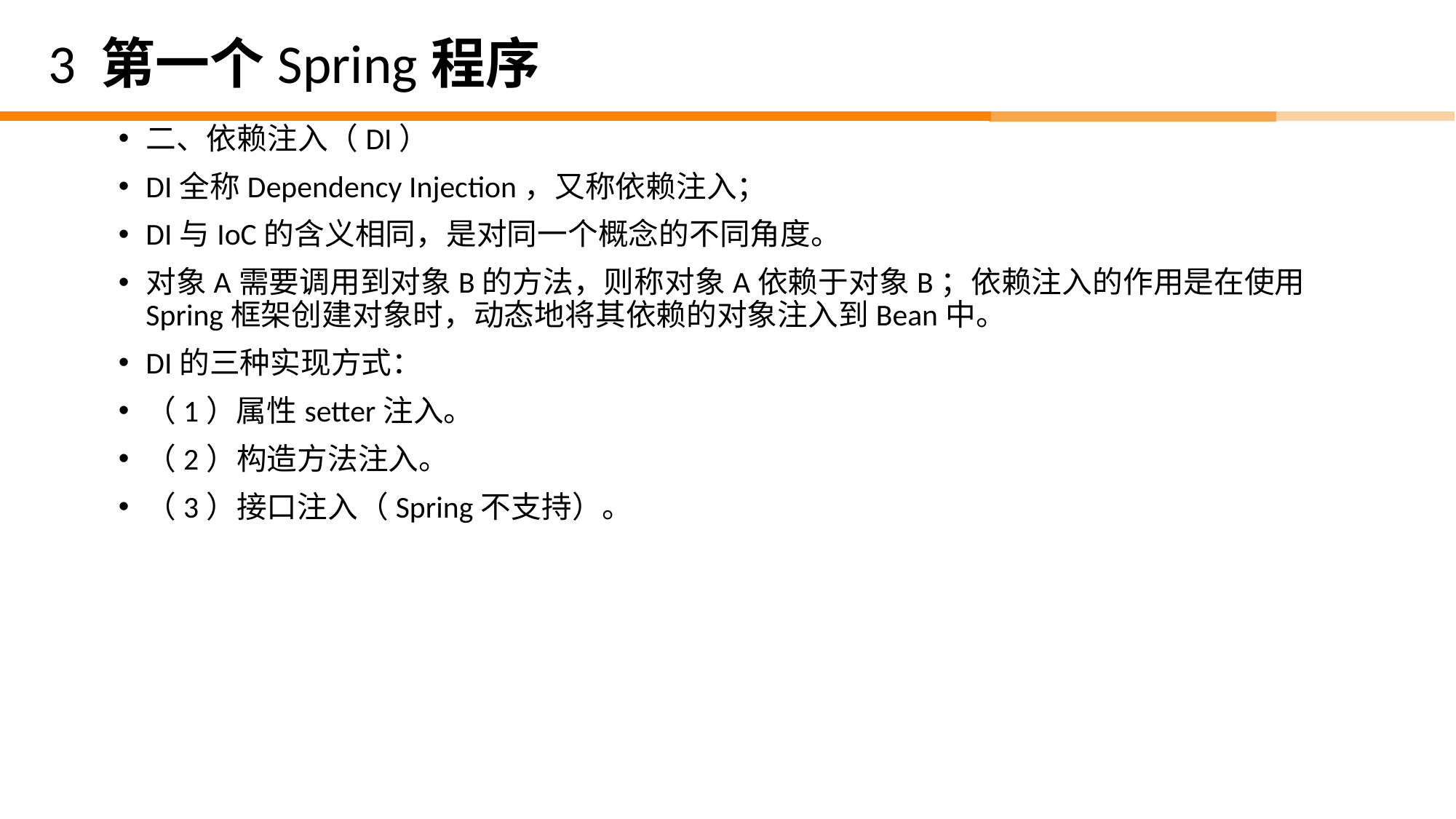

# 3 第一个Spring程序
二、依赖注入（DI）
DI全称Dependency Injection，又称依赖注入；
DI与IoC的含义相同，是对同一个概念的不同角度。
对象A需要调用到对象B的方法，则称对象A依赖于对象B；依赖注入的作用是在使用Spring框架创建对象时，动态地将其依赖的对象注入到Bean中。
DI的三种实现方式：
（1）属性setter注入。
（2）构造方法注入。
（3）接口注入（Spring不支持）。